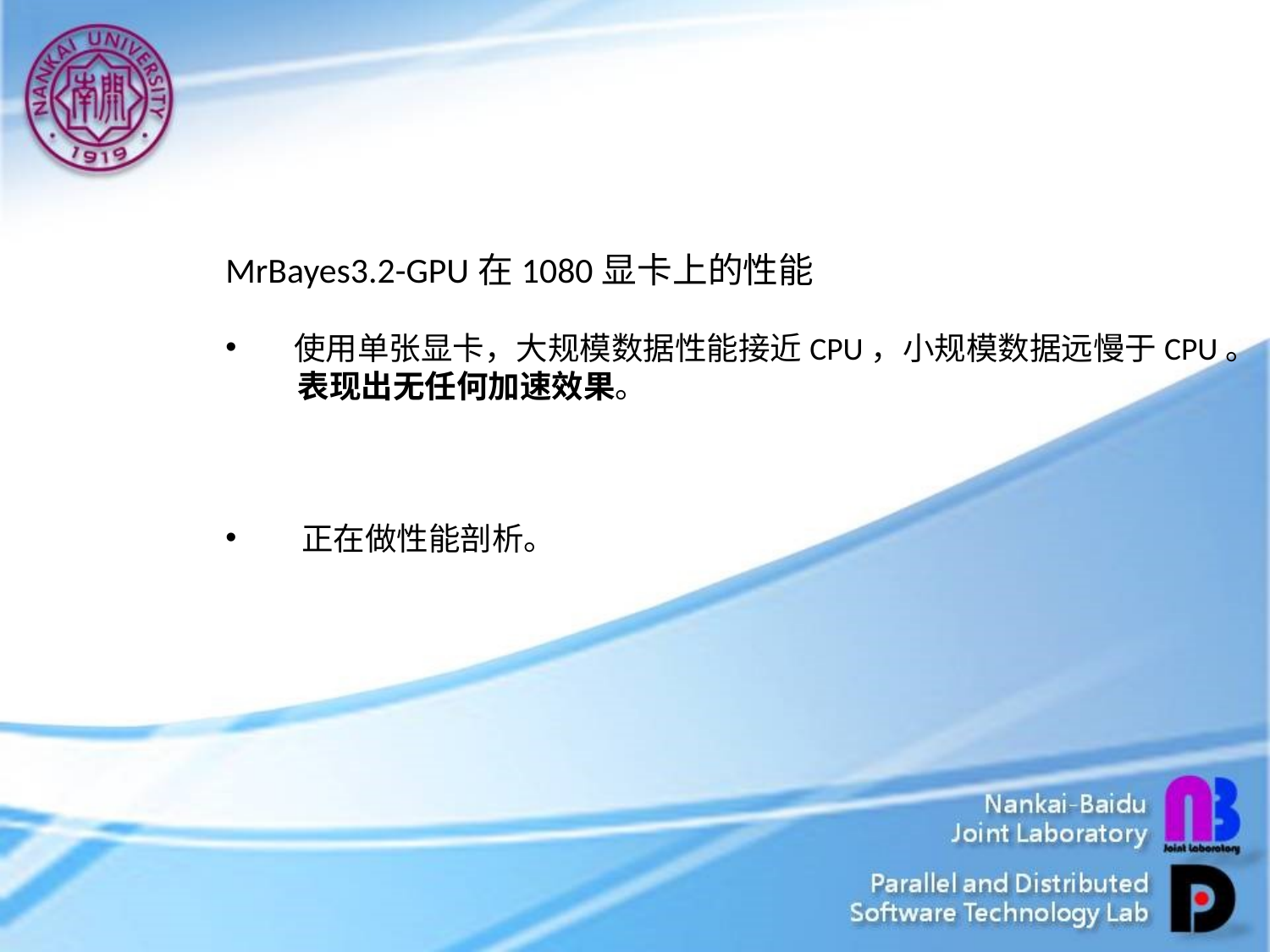

MrBayes3.2-GPU在1080显卡上的性能

   使用单张显卡，大规模数据性能接近CPU，小规模数据远慢于CPU。
         表现出无任何加速效果。

    正在做性能剖析。